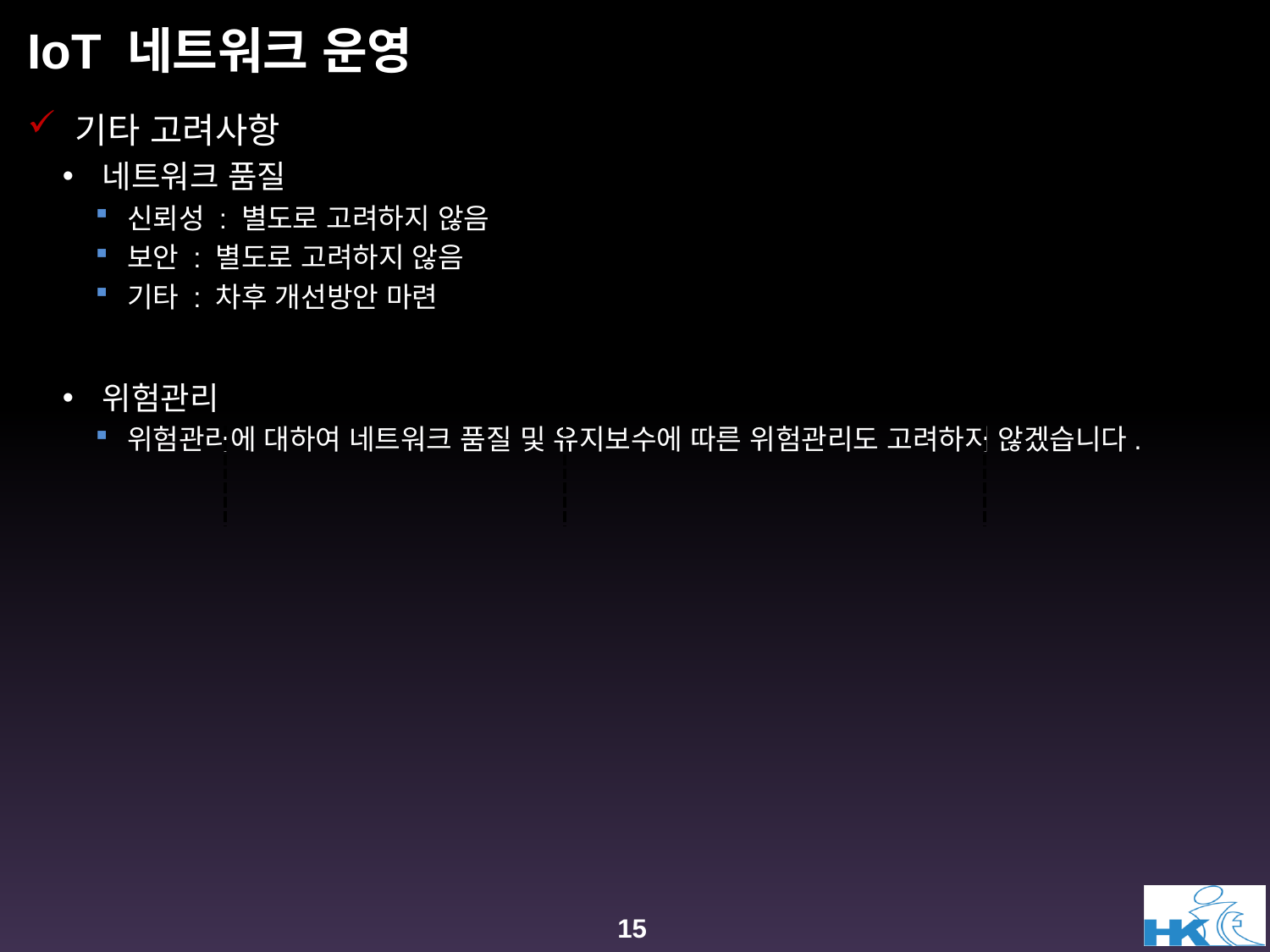

# IoT 네트워크 운영
기타 고려사항
네트워크 품질
신뢰성 : 별도로 고려하지 않음
보안 : 별도로 고려하지 않음
기타 : 차후 개선방안 마련

위험관리
위험관리에 대하여 네트워크 품질 및 유지보수에 따른 위험관리도 고려하지 않겠습니다.
15